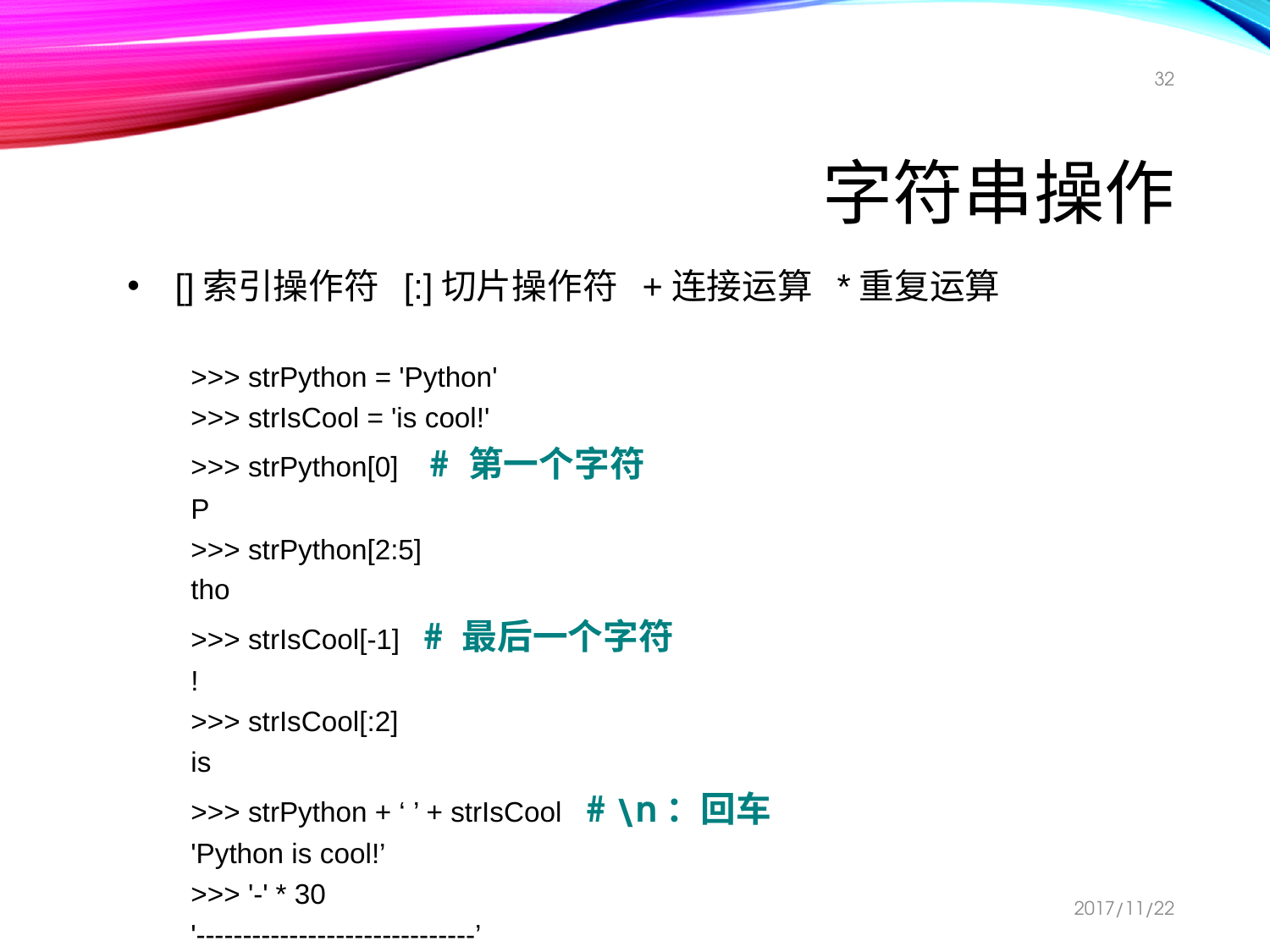

32
# 字符串操作
[]索引操作符  [:]切片操作符  +连接运算  *重复运算

>>> strPython = 'Python'
>>> strIsCool = 'is cool!'
>>> strPython[0]    # 第一个字符
P
>>> strPython[2:5]
tho
>>> strIsCool[-1]   # 最后一个字符
!
>>> strIsCool[:2]
is
>>> strPython + ‘ ’ + strIsCool   # \n：回车
'Python is cool!’
>>> '-' * 30
'------------------------------’
2017/11/22